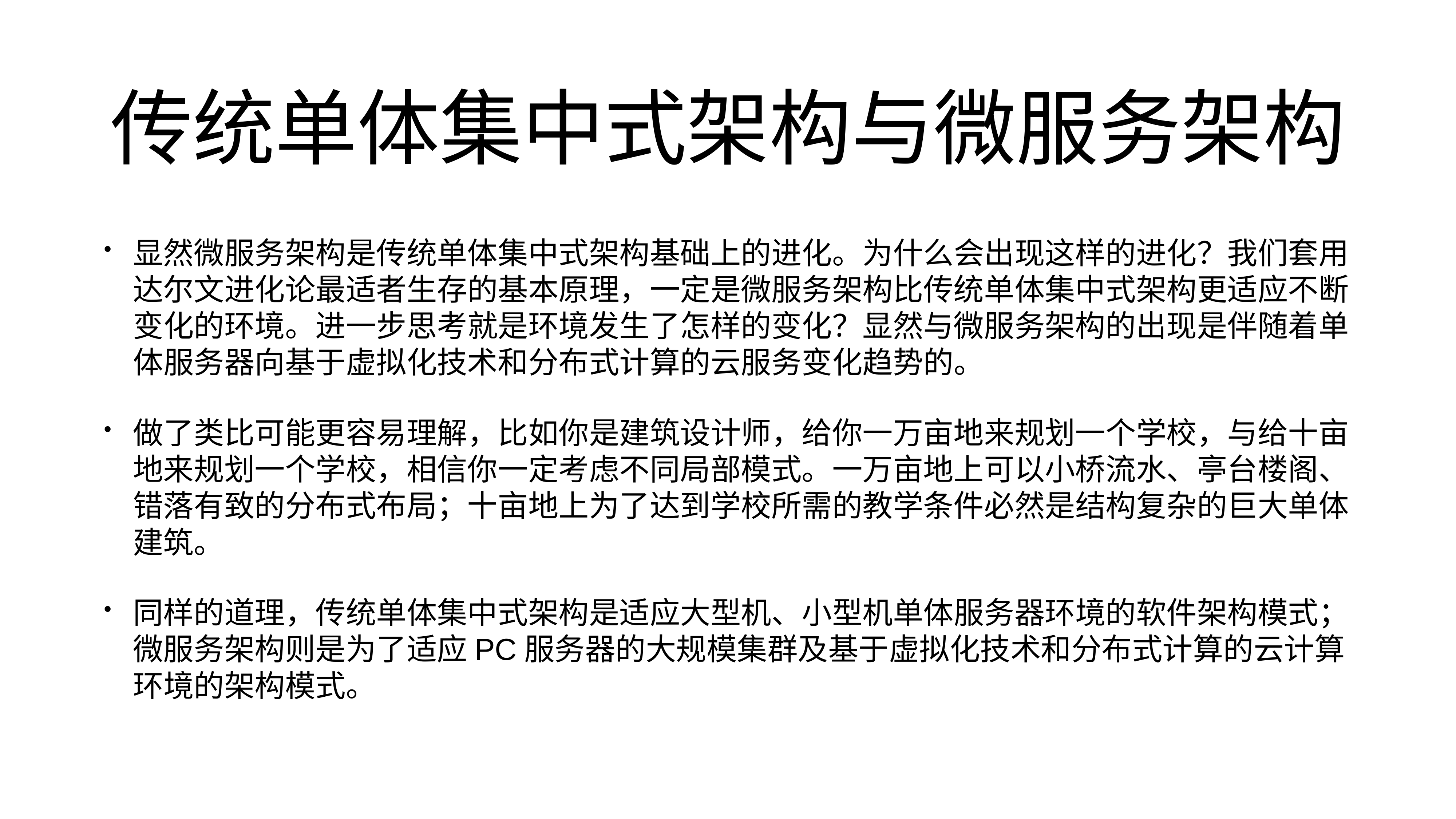

# 传统单体集中式架构与微服务架构
显然微服务架构是传统单体集中式架构基础上的进化。为什么会出现这样的进化？我们套用达尔文进化论最适者生存的基本原理，一定是微服务架构比传统单体集中式架构更适应不断变化的环境。进一步思考就是环境发生了怎样的变化？显然与微服务架构的出现是伴随着单体服务器向基于虚拟化技术和分布式计算的云服务变化趋势的。
做了类比可能更容易理解，比如你是建筑设计师，给你一万亩地来规划一个学校，与给十亩地来规划一个学校，相信你一定考虑不同局部模式。一万亩地上可以小桥流水、亭台楼阁、错落有致的分布式布局；十亩地上为了达到学校所需的教学条件必然是结构复杂的巨大单体建筑。
同样的道理，传统单体集中式架构是适应大型机、小型机单体服务器环境的软件架构模式；微服务架构则是为了适应PC服务器的大规模集群及基于虚拟化技术和分布式计算的云计算环境的架构模式。